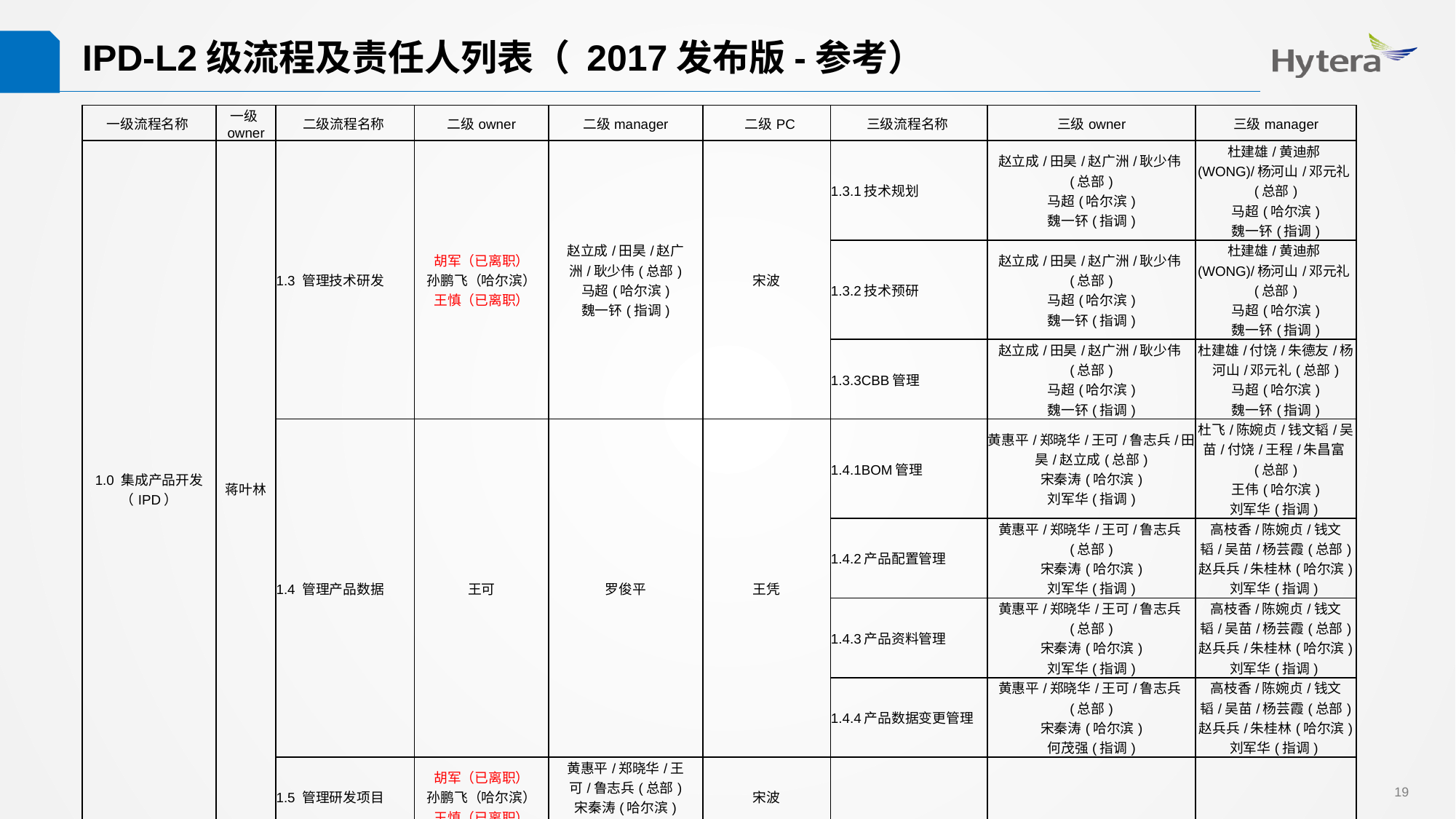

IPD-L2级流程及责任人列表（ 2017发布版-参考）
| 一级流程名称 | 一级owner | 二级流程名称 | 二级owner | 二级manager | 二级PC | 三级流程名称 | 三级owner | 三级manager |
| --- | --- | --- | --- | --- | --- | --- | --- | --- |
| 1.0 集成产品开发 （IPD） | 蒋叶林 | 1.3 管理技术研发 | 胡军（已离职） 孙鹏飞（哈尔滨） 王慎（已离职） | 赵立成/田昊/赵广洲/耿少伟(总部) 马超(哈尔滨) 魏一钚(指调) | 宋波 | 1.3.1技术规划 | 赵立成/田昊/赵广洲/耿少伟(总部) 马超(哈尔滨) 魏一钚(指调) | 杜建雄/黄迪郝(WONG)/杨河山/邓元礼(总部) 马超(哈尔滨) 魏一钚(指调) |
|  |  |  |  |  |  | 1.3.2技术预研 | 赵立成/田昊/赵广洲/耿少伟(总部) 马超(哈尔滨) 魏一钚(指调) | 杜建雄/黄迪郝(WONG)/杨河山/邓元礼(总部) 马超(哈尔滨) 魏一钚(指调) |
|  |  |  |  |  |  | 1.3.3CBB管理 | 赵立成/田昊/赵广洲/耿少伟(总部) 马超(哈尔滨) 魏一钚(指调) | 杜建雄/付饶/朱德友/杨河山/邓元礼(总部) 马超(哈尔滨) 魏一钚(指调) |
|  |  | 1.4 管理产品数据 | 王可 | 罗俊平 | 王凭 | 1.4.1BOM管理 | 黄惠平/郑晓华/王可/鲁志兵/田昊/赵立成(总部) 宋秦涛(哈尔滨) 刘军华(指调) | 杜飞/陈婉贞/钱文韬/吴苗/付饶/王程/朱昌富(总部) 王伟(哈尔滨) 刘军华(指调) |
|  |  |  |  |  |  | 1.4.2产品配置管理 | 黄惠平/郑晓华/王可/鲁志兵(总部) 宋秦涛(哈尔滨) 刘军华(指调) | 高枝香/陈婉贞/钱文韬/吴苗/杨芸霞(总部) 赵兵兵/朱桂林(哈尔滨) 刘军华(指调) |
|  |  |  |  |  |  | 1.4.3产品资料管理 | 黄惠平/郑晓华/王可/鲁志兵(总部) 宋秦涛(哈尔滨) 刘军华(指调) | 高枝香/陈婉贞/钱文韬/吴苗/杨芸霞(总部) 赵兵兵/朱桂林(哈尔滨) 刘军华(指调) |
|  |  |  |  |  |  | 1.4.4产品数据变更管理 | 黄惠平/郑晓华/王可/鲁志兵(总部) 宋秦涛(哈尔滨) 何茂强(指调) | 高枝香/陈婉贞/钱文韬/吴苗/杨芸霞(总部) 赵兵兵/朱桂林(哈尔滨) 刘军华(指调) |
|  |  | 1.5 管理研发项目 | 胡军（已离职） 孙鹏飞（哈尔滨） 王慎（已离职） | 黄惠平/郑晓华/王可/鲁志兵(总部) 宋秦涛(哈尔滨) 王江英(指调) | 宋波 |  |  |  |